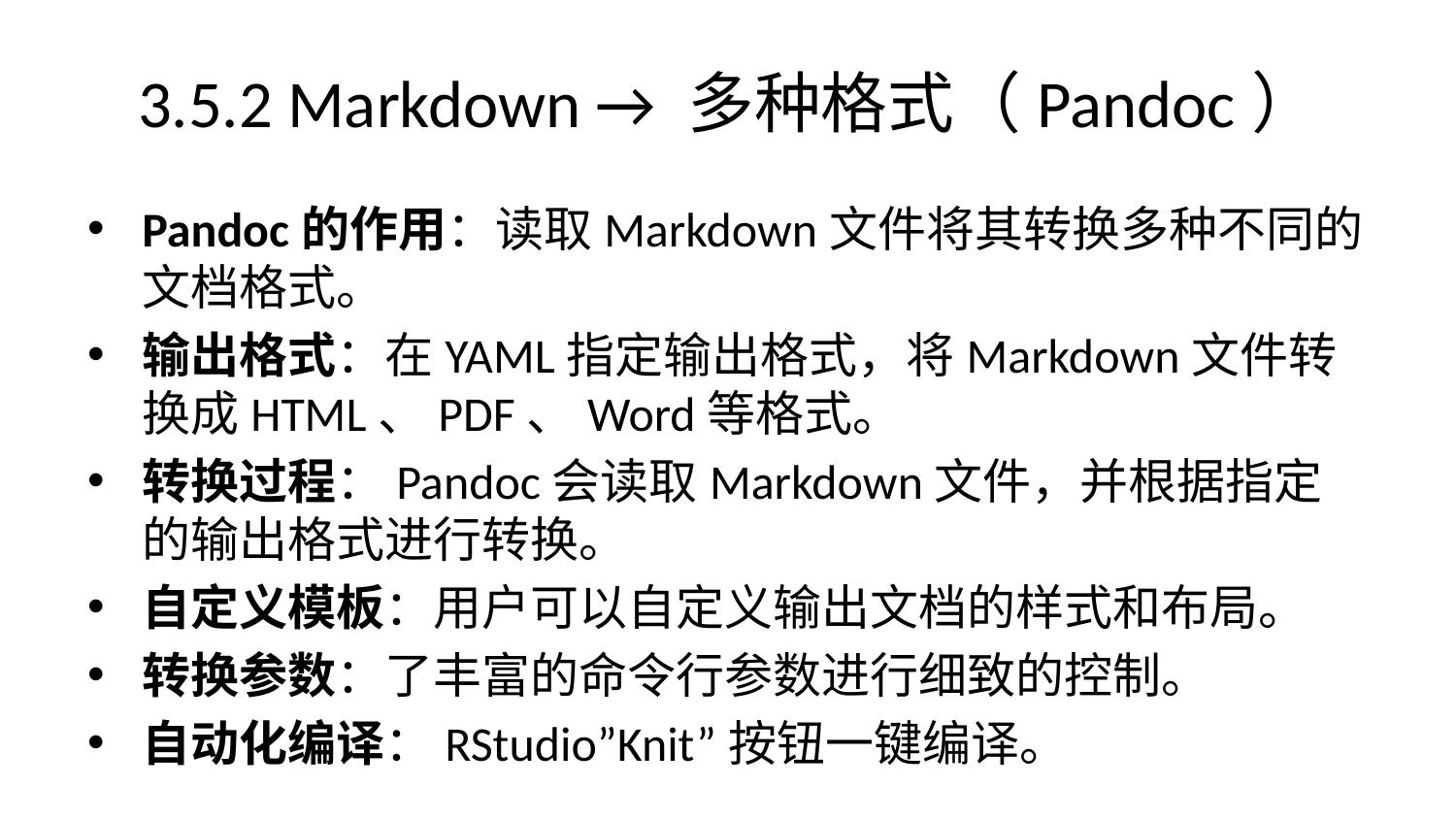

# 3.5.2 Markdown → 多种格式（Pandoc）
Pandoc的作用：读取Markdown文件将其转换多种不同的文档格式。
输出格式：在YAML指定输出格式，将Markdown文件转换成HTML、PDF、Word等格式。
转换过程：Pandoc会读取Markdown文件，并根据指定的输出格式进行转换。
自定义模板：用户可以自定义输出文档的样式和布局。
转换参数：了丰富的命令行参数进行细致的控制。
自动化编译：RStudio”Knit”按钮一键编译。